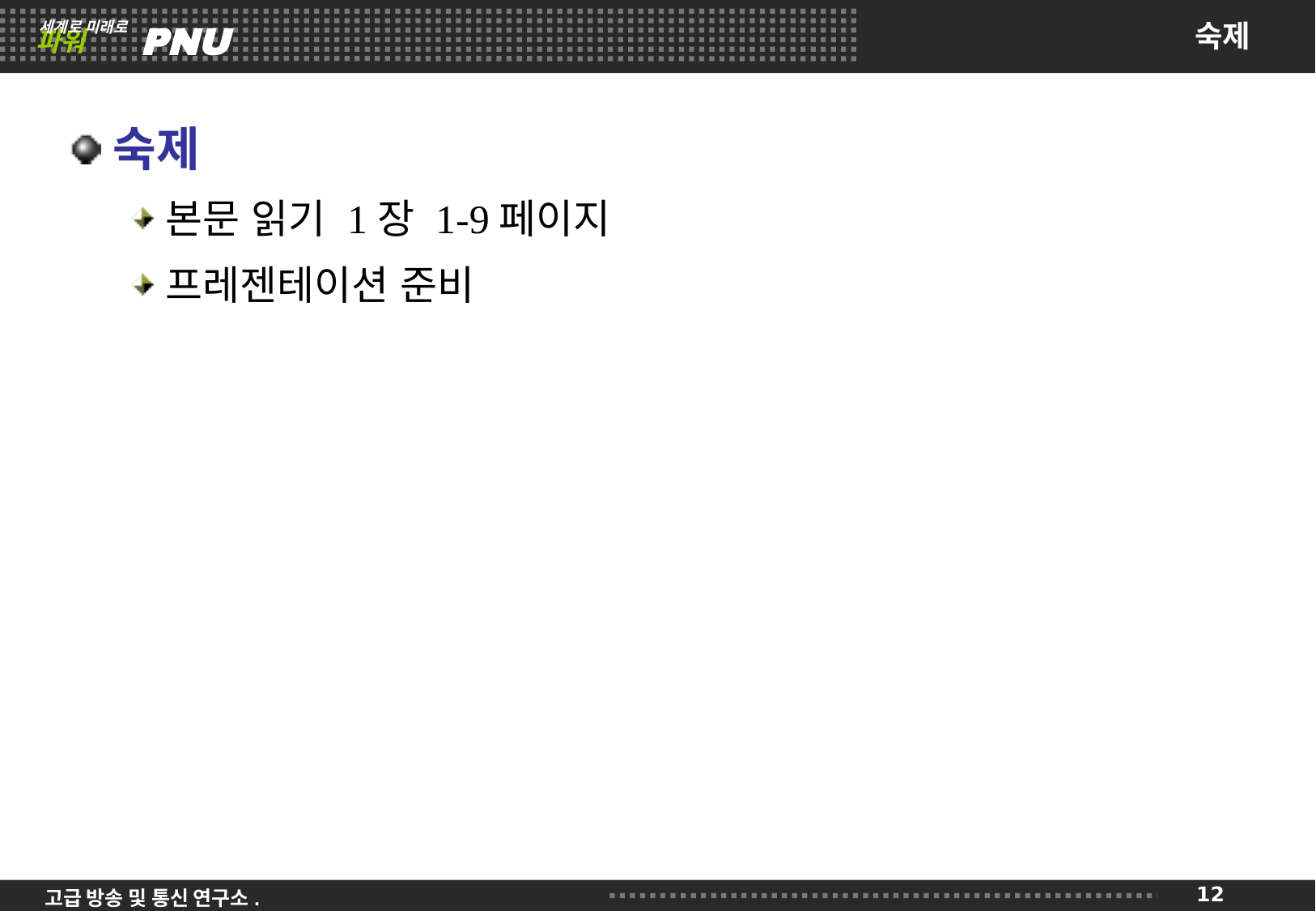

# 숙제
숙제
본문 읽기 1장 1-9페이지
프레젠테이션 준비